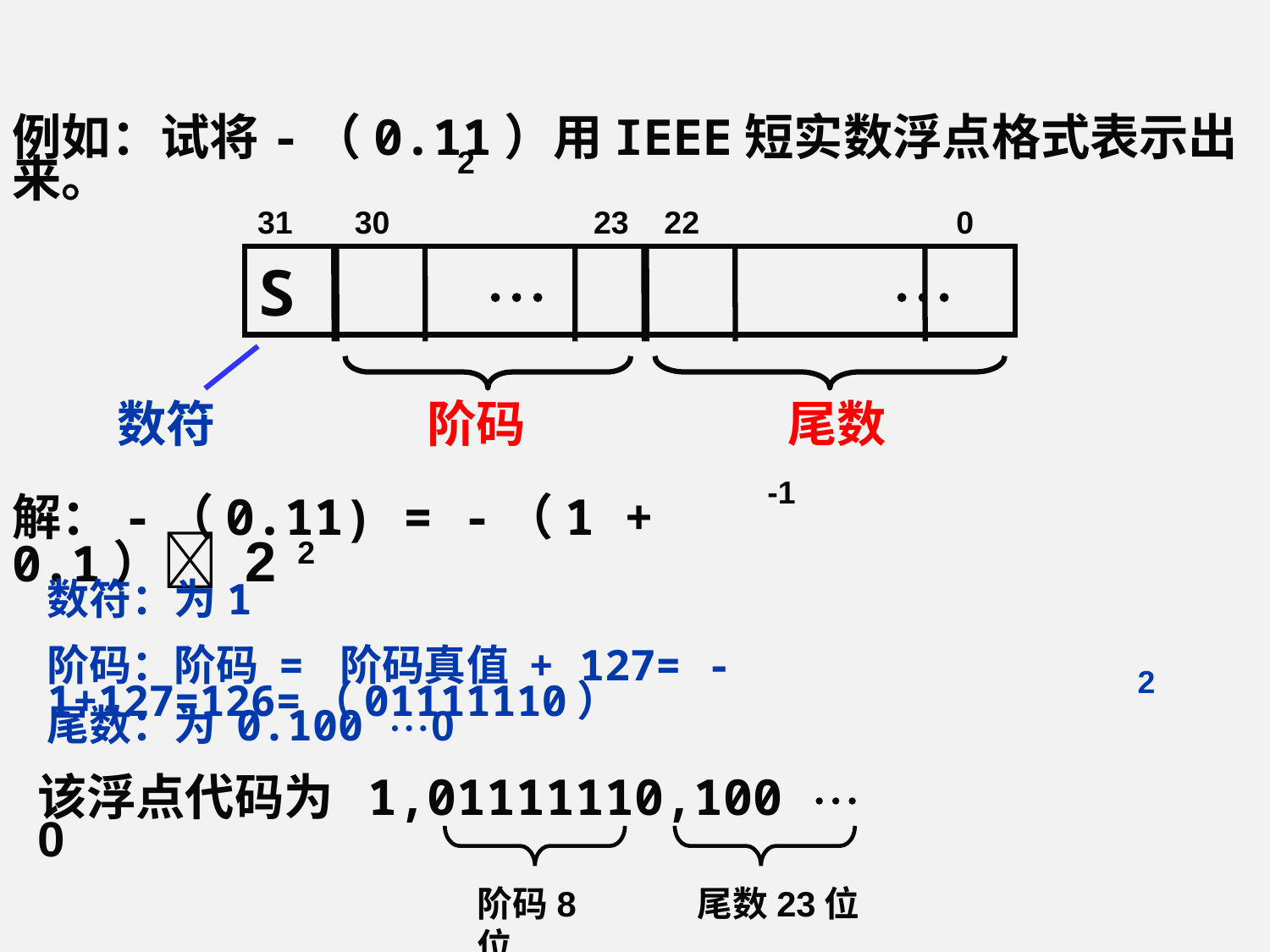

例如：试将-（0.11）用IEEE短实数浮点格式表示出来。
2
31       30                       23    22                             0

S     …         …

数符
阶码
尾数
-1
解：-（0.11) = -（1 + 0.1）× 2
2
数符：为1
阶码：阶码 = 阶码真值 + 127= -1+127=126=（01111110）
2
尾数：为 0.100 …0

该浮点代码为  1,01111110,100 …  0
32
阶码8位
尾数23位